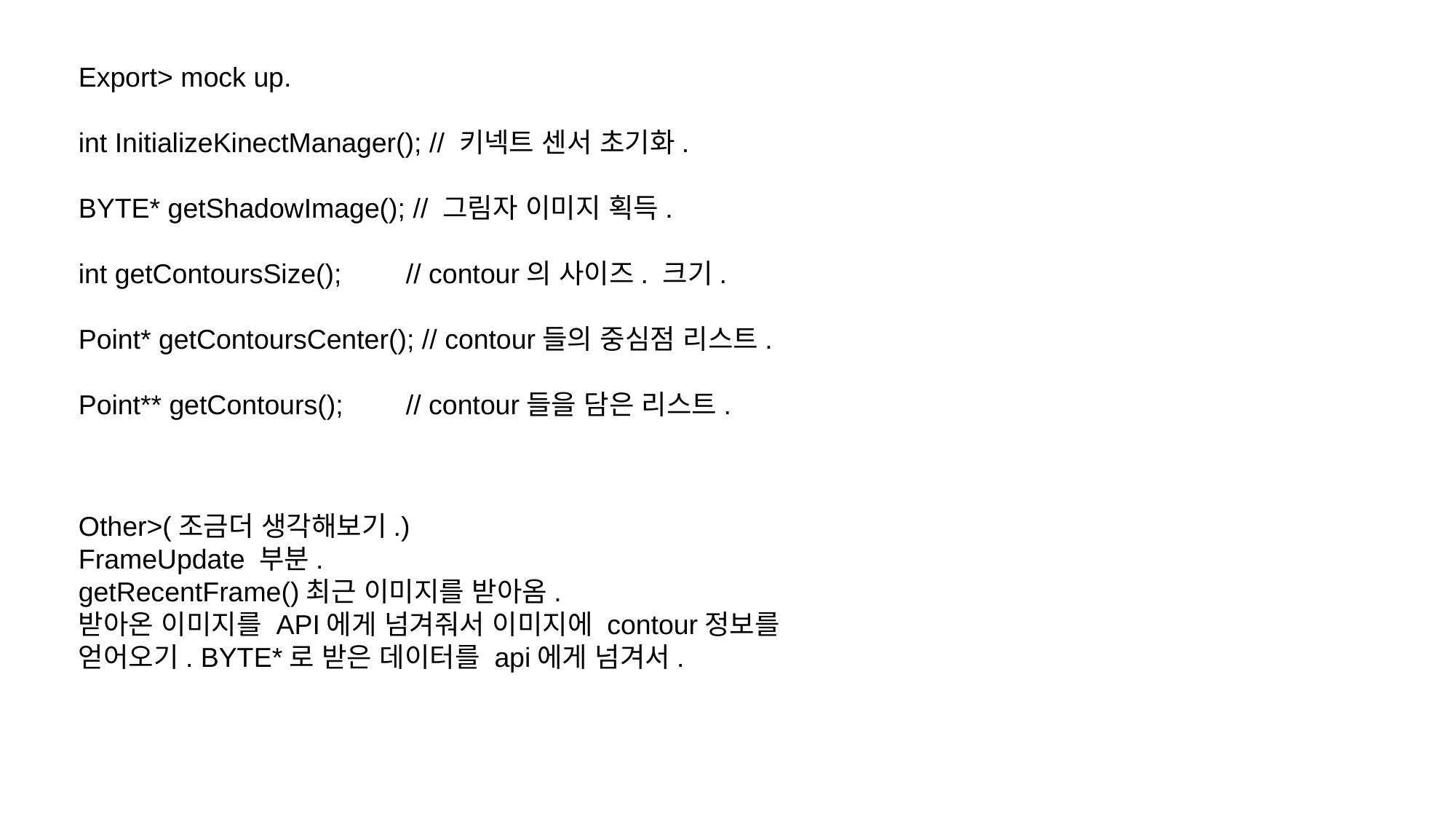

Export> mock up.

int InitializeKinectManager(); // 키넥트 센서 초기화.

BYTE* getShadowImage(); // 그림자 이미지 획득.

int getContoursSize();	// contour의 사이즈. 크기.

Point* getContoursCenter(); // contour들의 중심점 리스트.

Point** getContours();	// contour들을 담은 리스트.
Other>(조금더 생각해보기.)
FrameUpdate 부분.
getRecentFrame()최근 이미지를 받아옴.
받아온 이미지를 API에게 넘겨줘서 이미지에 contour정보를 얻어오기. BYTE*로 받은 데이터를 api에게 넘겨서.